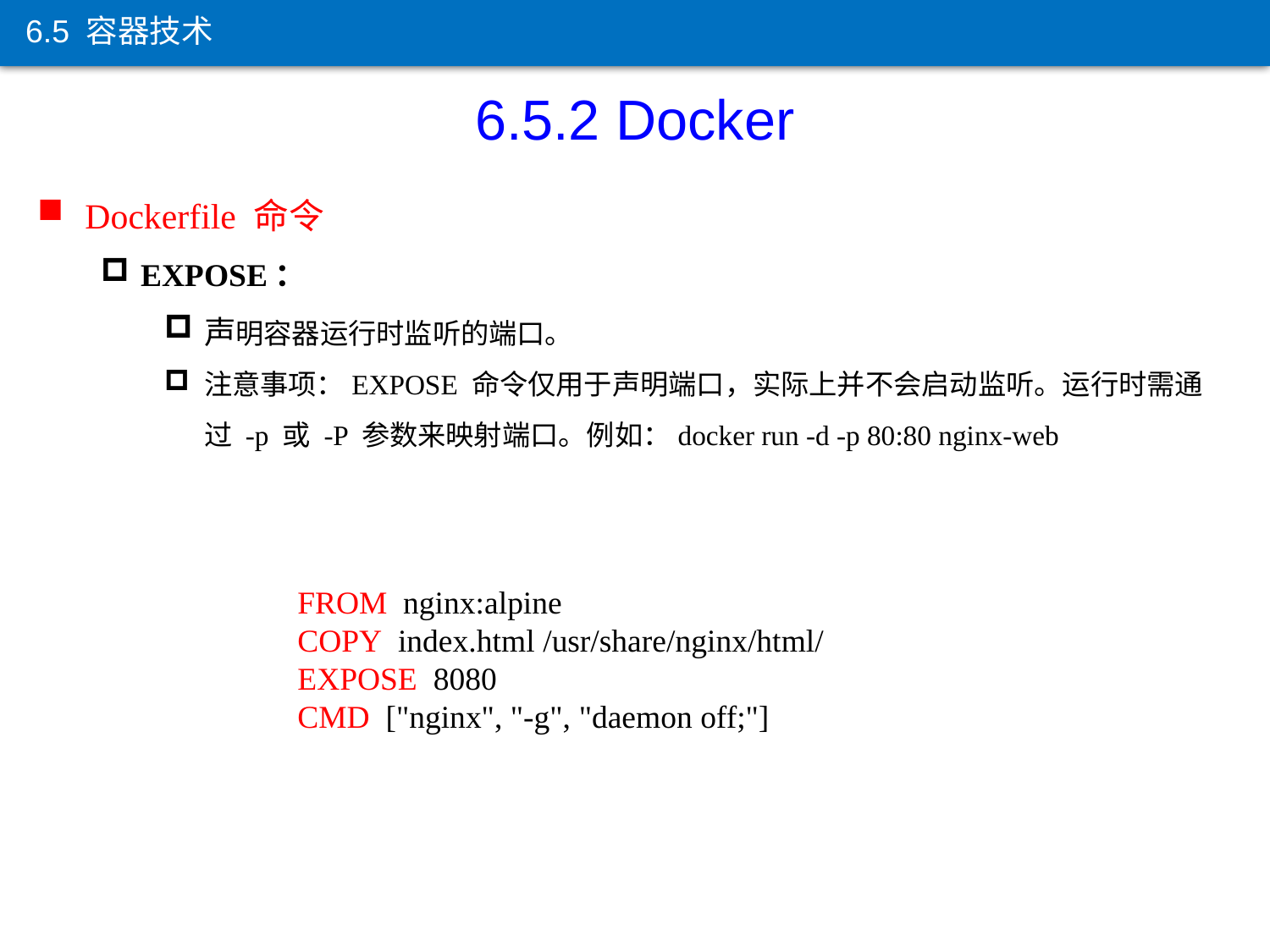

6.5 容器技术
6.5.2 Docker

Dockerfile 命令
EXPOSE：
声明容器运行时监听的端口。
注意事项：EXPOSE 命令仅用于声明端口，实际上并不会启动监听。运行时需通过 -p 或 -P 参数来映射端口。例如：docker run -d -p 80:80 nginx-web

FROM  nginx:alpine
COPY  index.html /usr/share/nginx/html/
EXPOSE  8080
CMD  ["nginx", "-g", "daemon off;"]
6